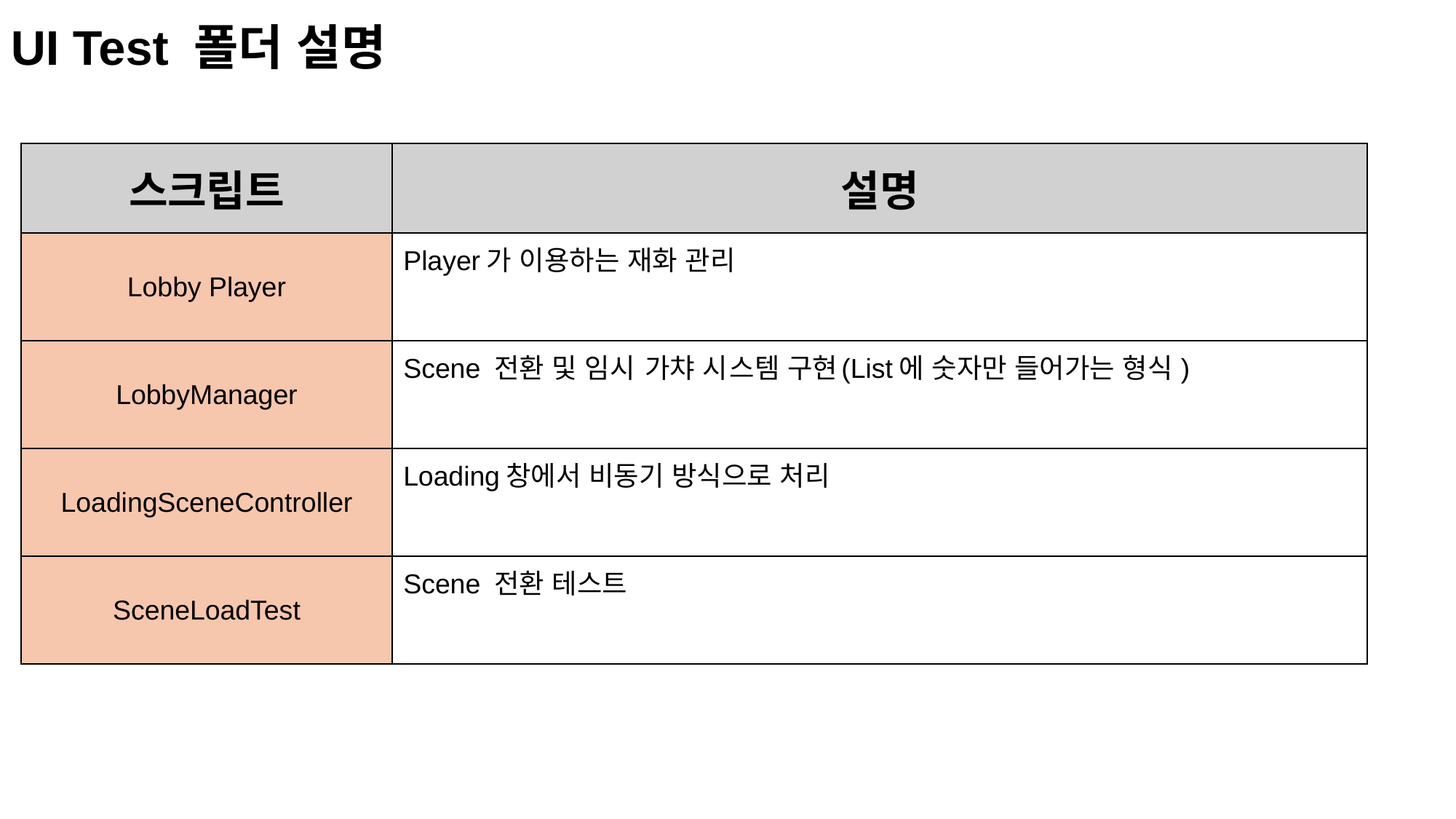

UI Test 폴더 설명
| 스크립트 | 설명 |
| --- | --- |
| Lobby Player | Player가 이용하는 재화 관리 |
| LobbyManager | Scene 전환 및 임시 가챠 시스템 구현(List에 숫자만 들어가는 형식) |
| LoadingSceneController | Loading창에서 비동기 방식으로 처리 |
| SceneLoadTest | Scene 전환 테스트 |